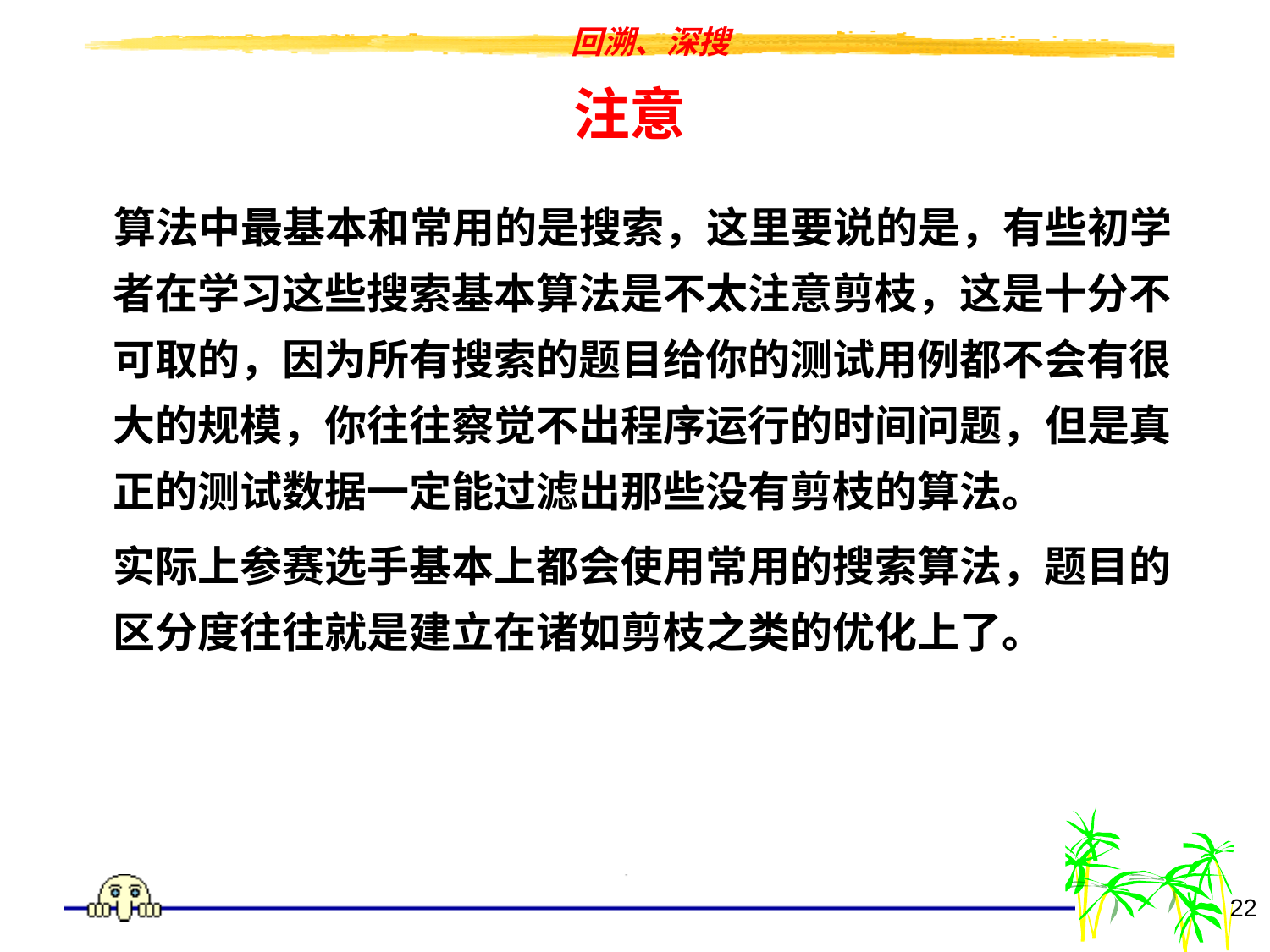

# 注意
    算法中最基本和常用的是搜索，这里要说的是，有些初学者在学习这些搜索基本算法是不太注意剪枝，这是十分不可取的，因为所有搜索的题目给你的测试用例都不会有很大的规模，你往往察觉不出程序运行的时间问题，但是真正的测试数据一定能过滤出那些没有剪枝的算法。
	实际上参赛选手基本上都会使用常用的搜索算法，题目的区分度往往就是建立在诸如剪枝之类的优化上了。
22